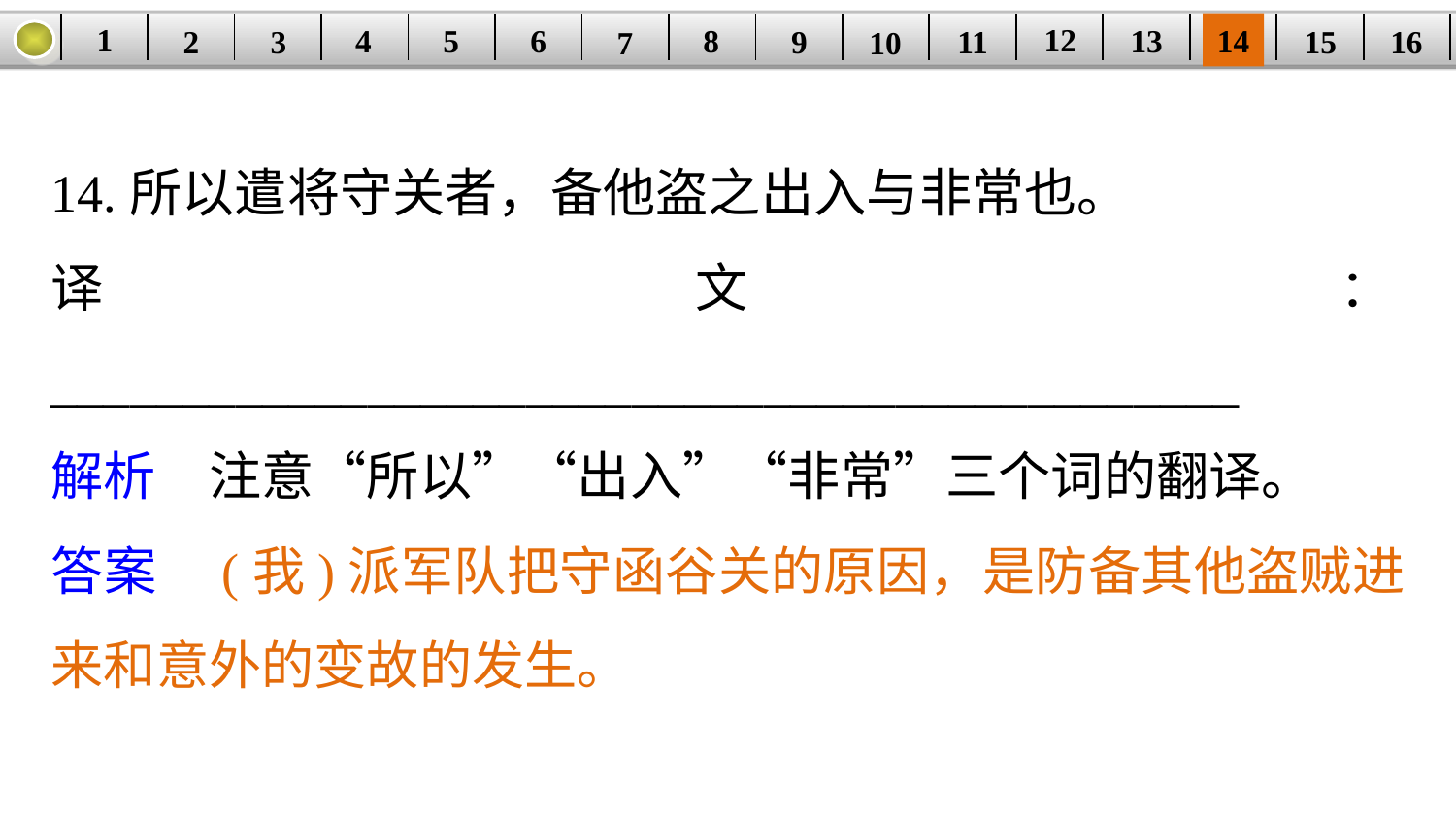

1
12
6
14
8
5
|  |  |  |  |  |  |  |  |  |  |  |  |  |  |  |  |
| --- | --- | --- | --- | --- | --- | --- | --- | --- | --- | --- | --- | --- | --- | --- | --- |
13
4
15
2
9
3
11
16
10
7

14.所以遣将守关者，备他盗之出入与非常也。
译文：_____________________________________________
解析　注意“所以”“出入”“非常”三个词的翻译。
答案　(我)派军队把守函谷关的原因，是防备其他盗贼进来和意外的变故的发生。